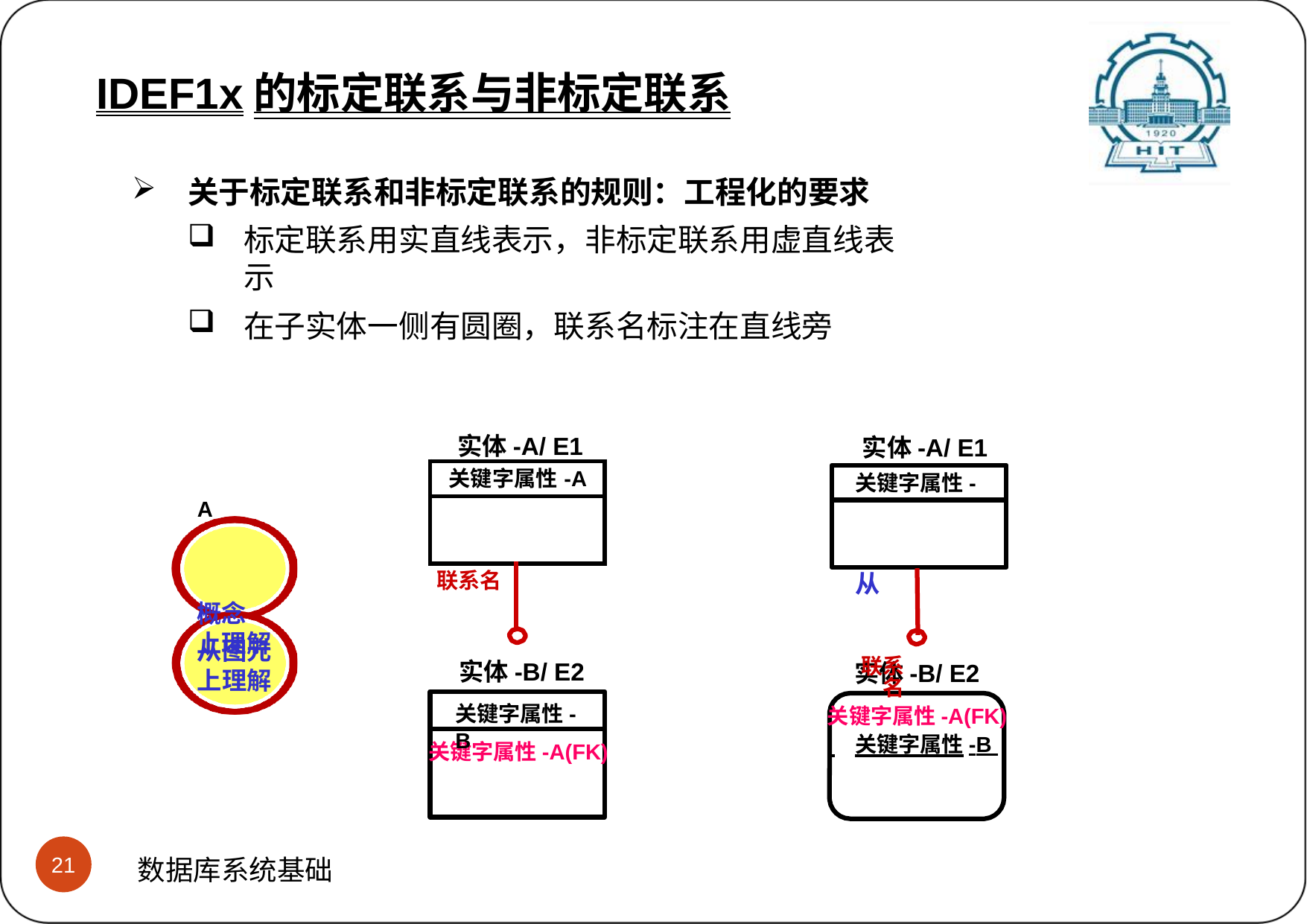

# IDEF1x的标定联系与非标定联系 (4)一些规则
IDEF1x的标定联系与非标定联系
关于标定联系和非标定联系的规则：工程化的要求
标定联系用实直线表示，非标定联系用虚直线表示
在子实体一侧有圆圈，联系名标注在直线旁
实体-A/ E1
实体-A/ E1
| 关键字属性-A |  |
| --- | --- |
|  |  |
| 联系名 |  |

关键字属性-A

从概念 上理解
联系名

从图元 上理解
实体-B/ E2
实体-B/ E2
关键字属性-A(FK)
 	关键字属性-B

关键字属性-B

关键字属性-A(FK)